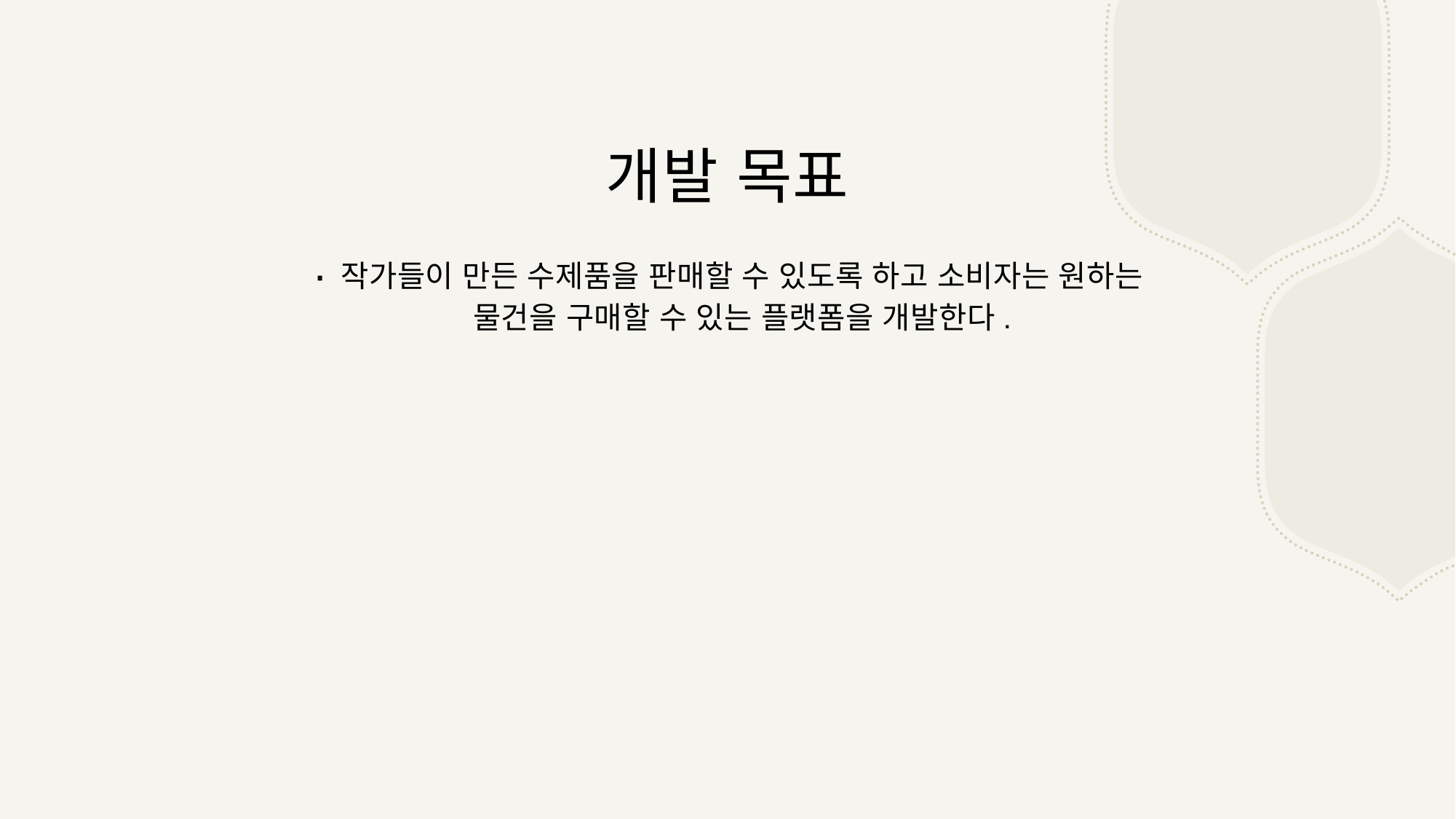

개발 목표
작가들이 만든 수제품을 판매할 수 있도록 하고 소비자는 원하는 물건을 구매할 수 있는 플랫폼을 개발한다.